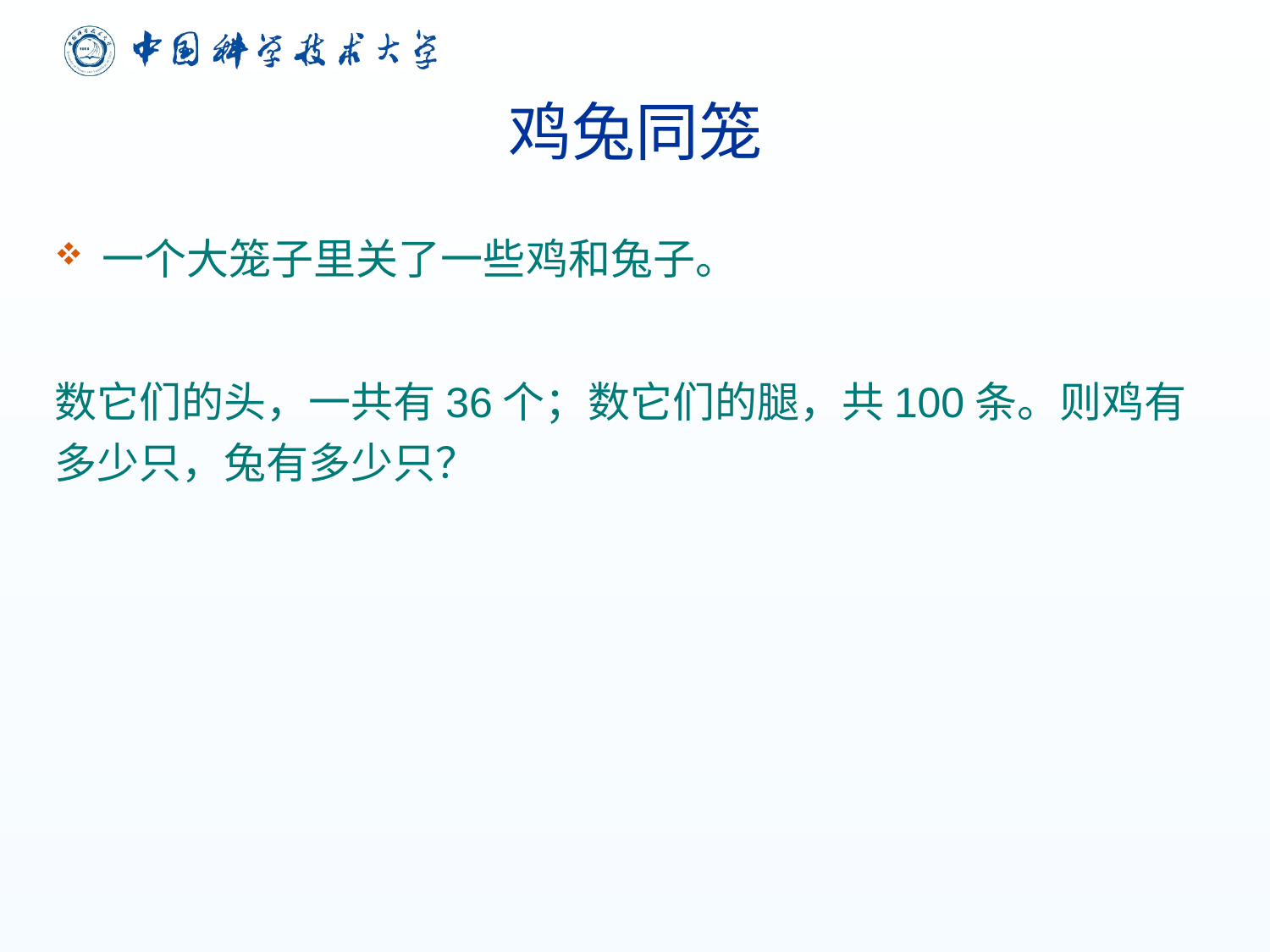

# 鸡兔同笼
一个大笼子里关了一些鸡和兔子。

数它们的头，一共有36个；数它们的腿，共100条。则鸡有多少只，兔有多少只？